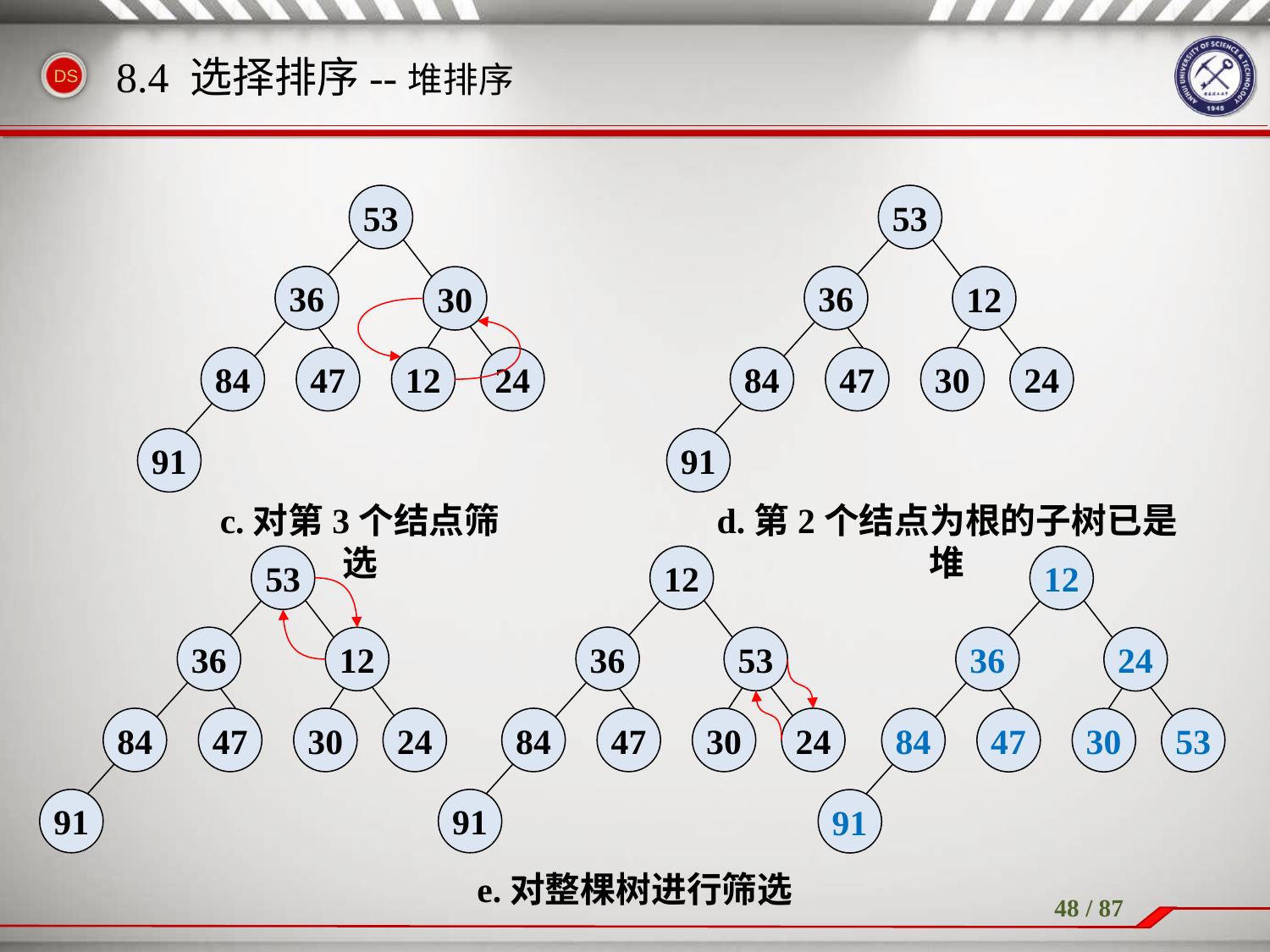

8.4 选择排序--堆排序
53

36
30

84
47
12
24
91
c.对第3个结点筛选
53

36
12

84
47
30
24
91
d.第2个结点为根的子树已是堆
53

36
12

84
47
30
24
91
12

36
53

84
47
30
24
91
12

36
24

84
47
30
53
91
e.对整棵树进行筛选